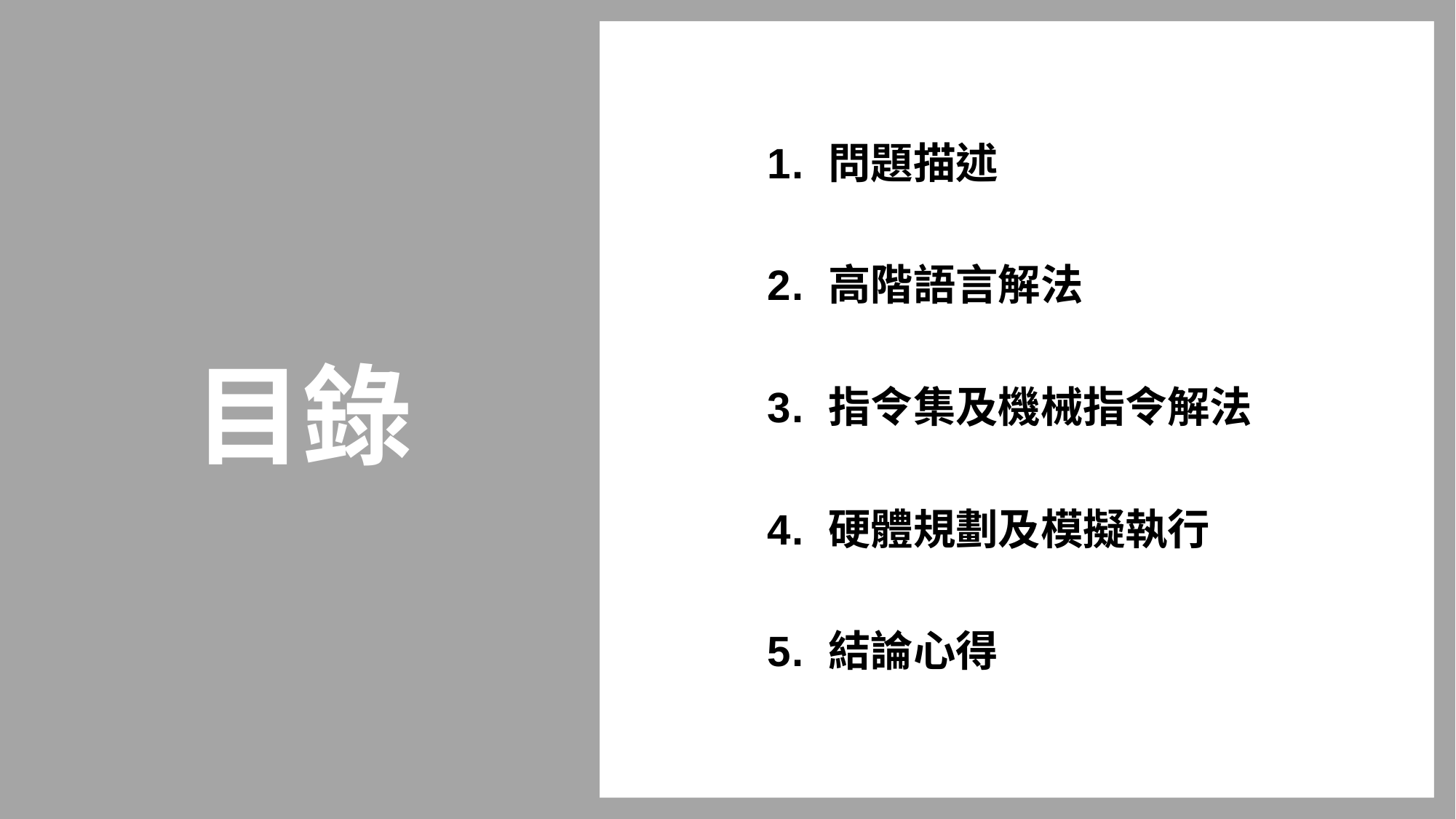

問題描述

高階語言解法

指令集及機械指令解法

硬體規劃及模擬執行

結論心得
目錄